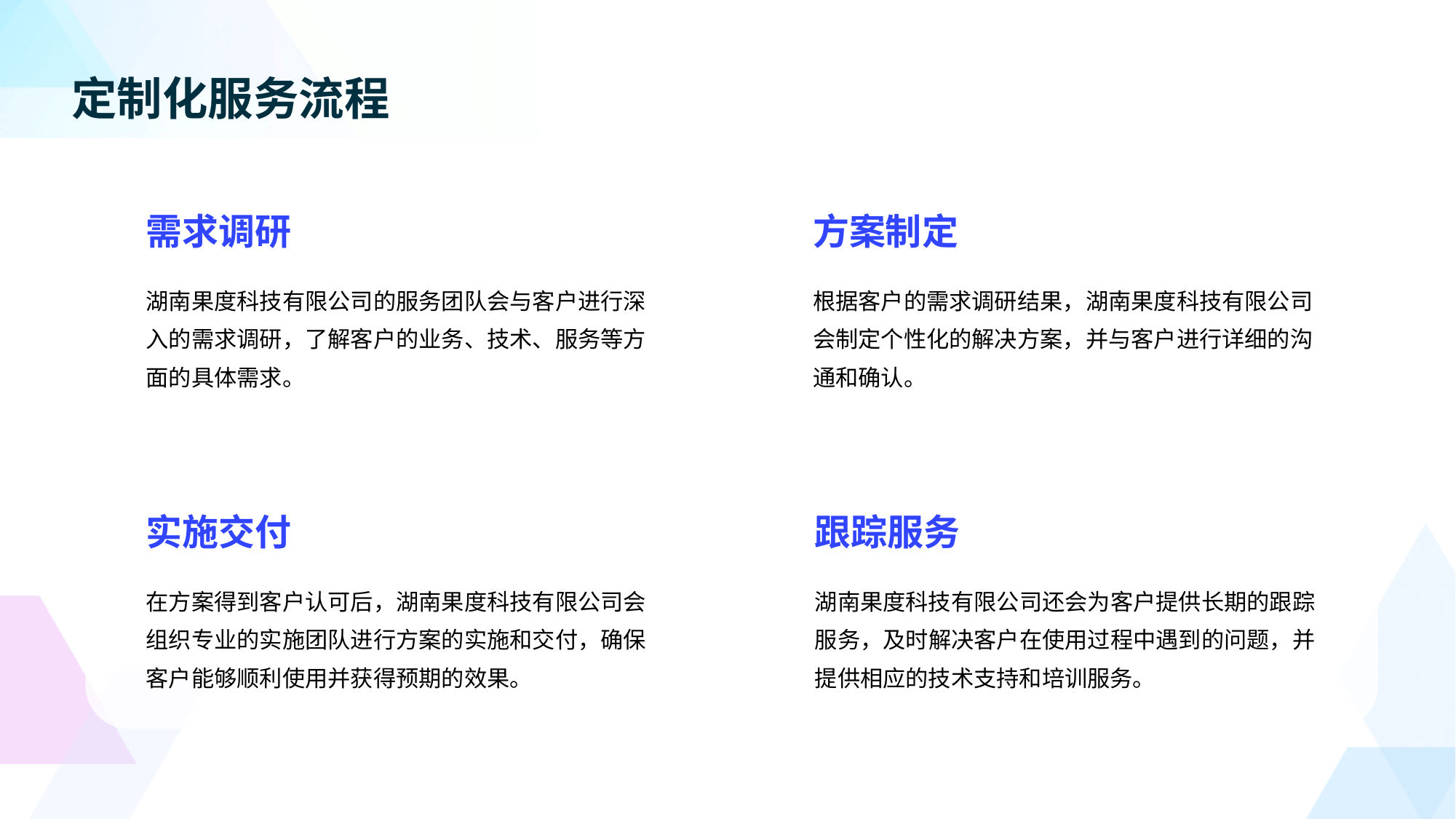

定制化服务流程

需求调研
方案制定
湖南果度科技有限公司的服务团队会与客户进行深入的需求调研，了解客户的业务、技术、服务等方面的具体需求。
根据客户的需求调研结果，湖南果度科技有限公司会制定个性化的解决方案，并与客户进行详细的沟通和确认。

实施交付
跟踪服务
在方案得到客户认可后，湖南果度科技有限公司会组织专业的实施团队进行方案的实施和交付，确保客户能够顺利使用并获得预期的效果。
湖南果度科技有限公司还会为客户提供长期的跟踪服务，及时解决客户在使用过程中遇到的问题，并提供相应的技术支持和培训服务。